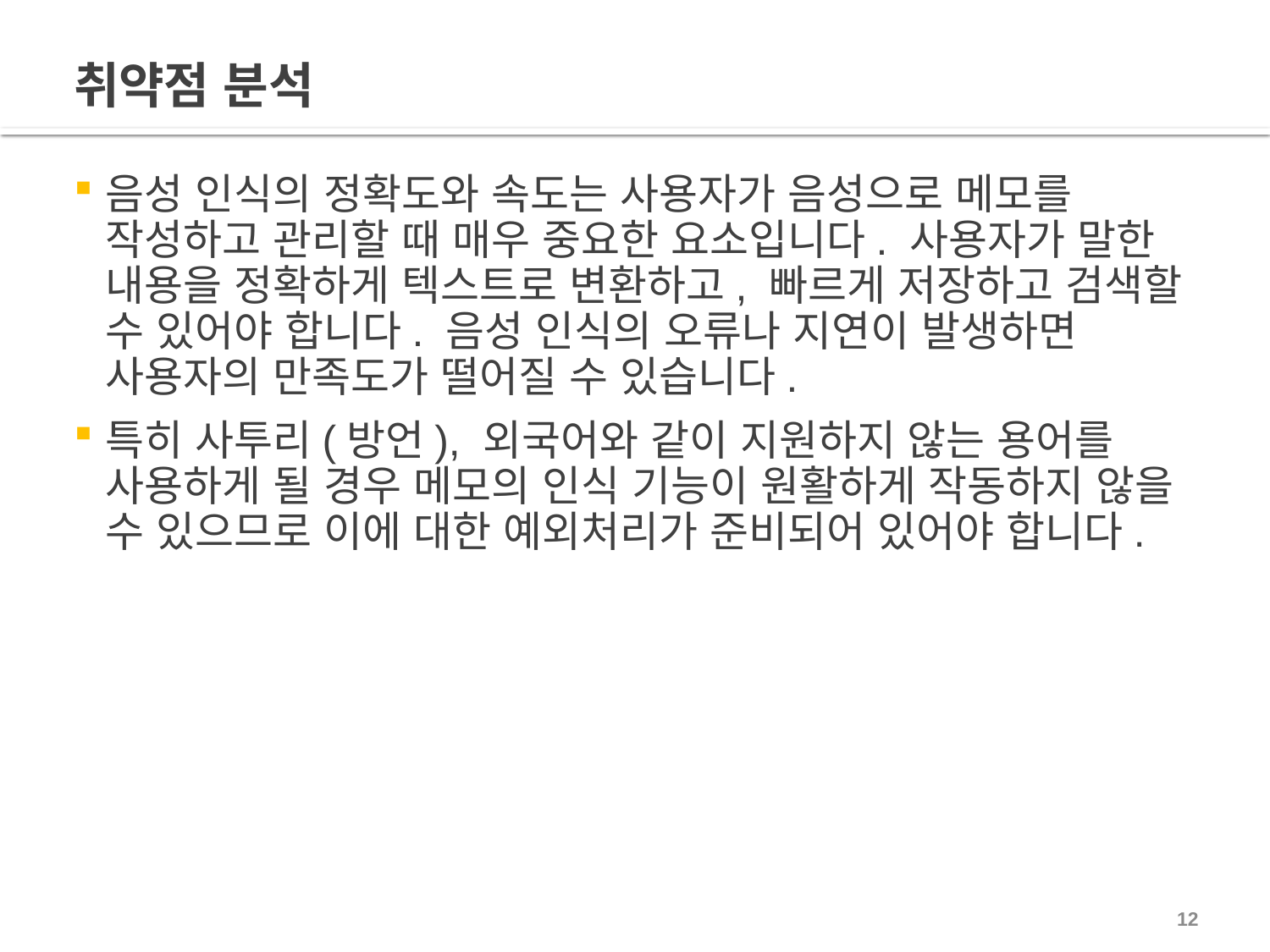

# 취약점 분석
음성 인식의 정확도와 속도는 사용자가 음성으로 메모를 작성하고 관리할 때 매우 중요한 요소입니다. 사용자가 말한 내용을 정확하게 텍스트로 변환하고, 빠르게 저장하고 검색할 수 있어야 합니다. 음성 인식의 오류나 지연이 발생하면 사용자의 만족도가 떨어질 수 있습니다.
특히 사투리(방언), 외국어와 같이 지원하지 않는 용어를 사용하게 될 경우 메모의 인식 기능이 원활하게 작동하지 않을 수 있으므로 이에 대한 예외처리가 준비되어 있어야 합니다.
12